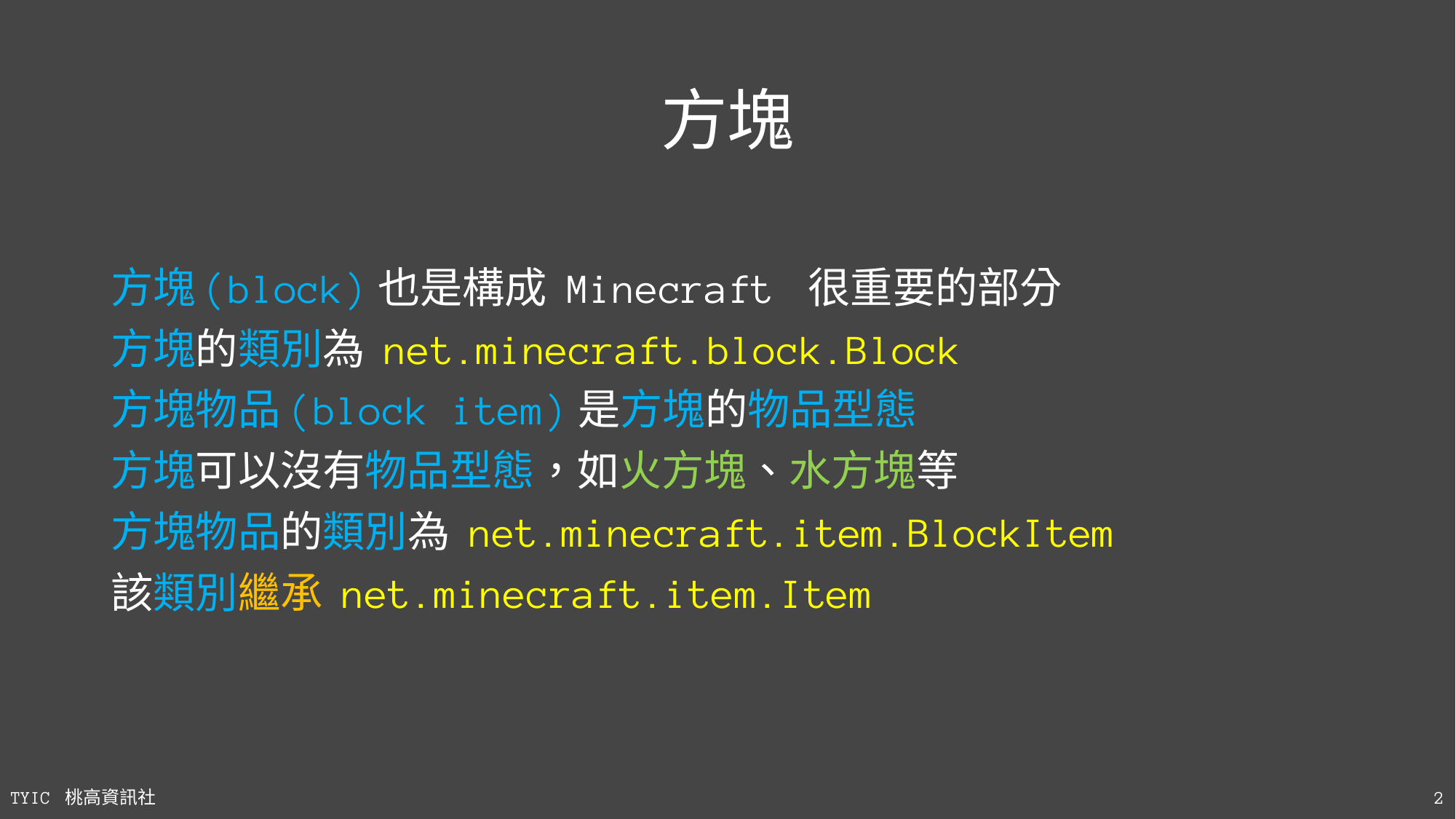

# 方塊
方塊(block)也是構成 Minecraft 很重要的部分
方塊的類別為 net.minecraft.block.Block
方塊物品(block item)是方塊的物品型態
方塊可以沒有物品型態，如火方塊、水方塊等
方塊物品的類別為 net.minecraft.item.BlockItem
該類別繼承 net.minecraft.item.Item